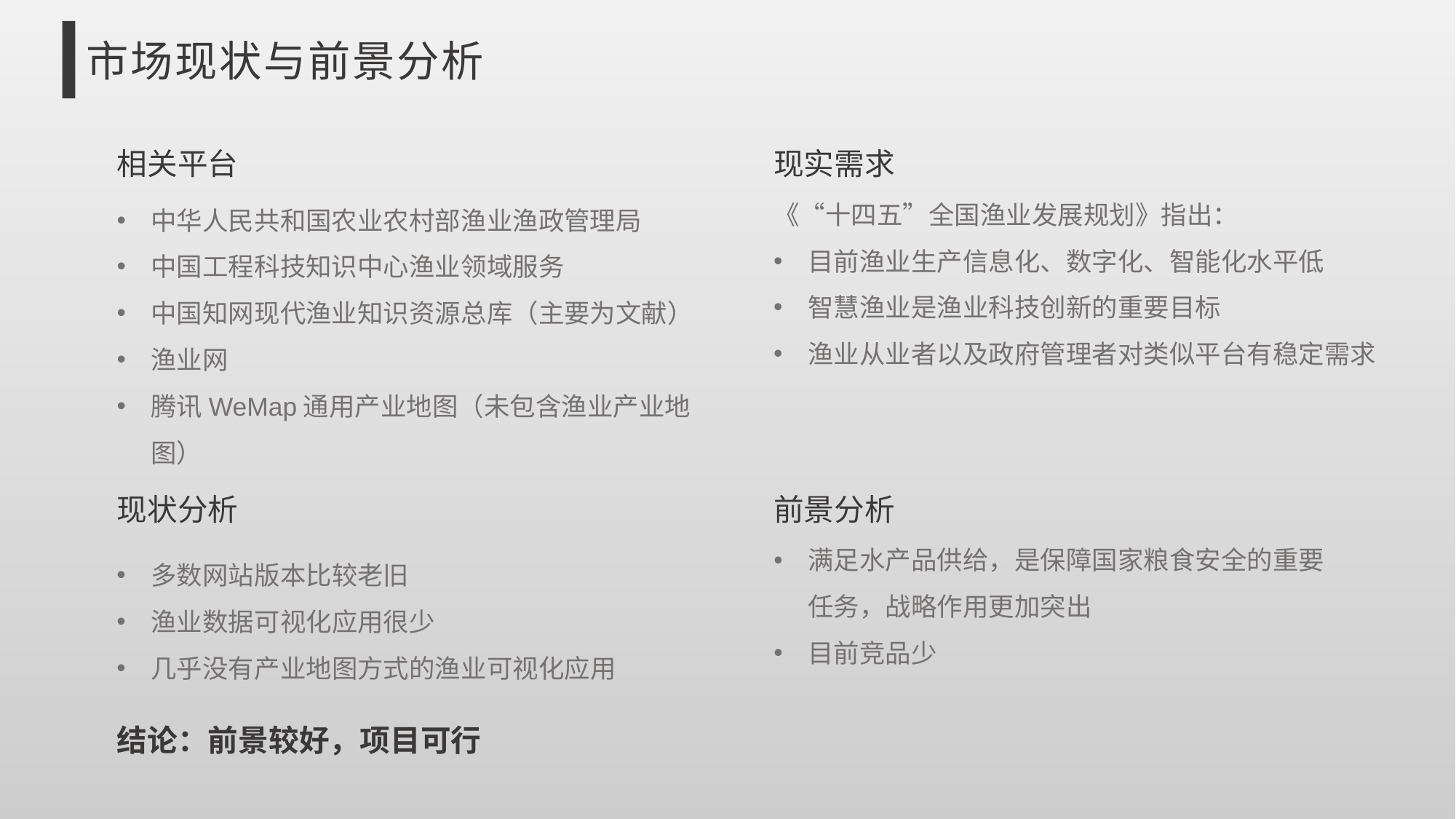

市场现状与前景分析
相关平台
现实需求
《“十四五”全国渔业发展规划》指出：
目前渔业生产信息化、数字化、智能化水平低
智慧渔业是渔业科技创新的重要目标
渔业从业者以及政府管理者对类似平台有稳定需求
中华人民共和国农业农村部渔业渔政管理局
中国工程科技知识中心渔业领域服务
中国知网现代渔业知识资源总库（主要为文献）
渔业网
腾讯WeMap通用产业地图（未包含渔业产业地图）
现状分析
前景分析
满足水产品供给，是保障国家粮食安全的重要任务，战略作用更加突出
目前竞品少
多数网站版本比较老旧
渔业数据可视化应用很少
几乎没有产业地图方式的渔业可视化应用
结论：前景较好，项目可行